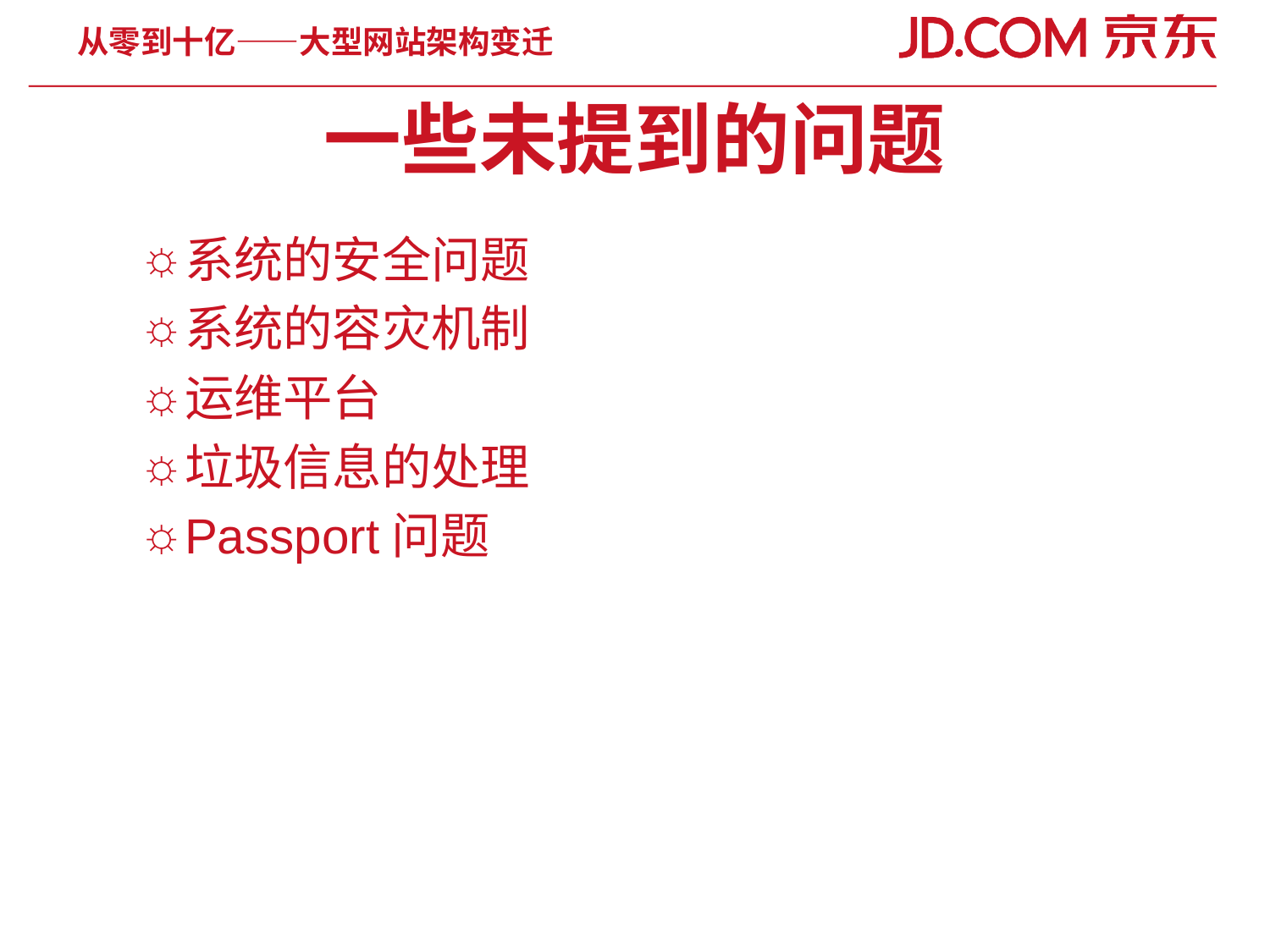

# 一些未提到的问题
系统的安全问题
系统的容灾机制
运维平台
垃圾信息的处理
Passport问题